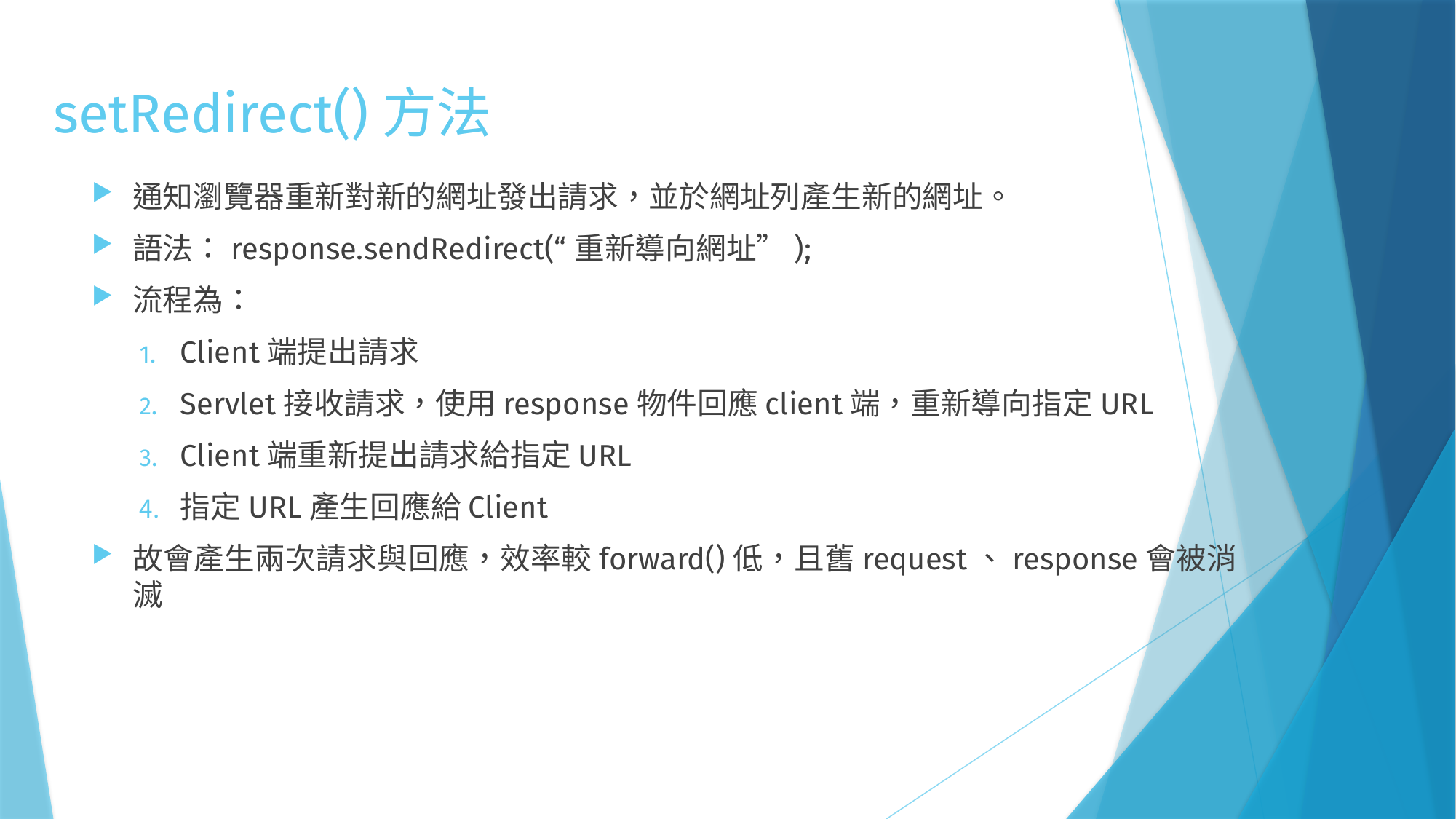

# setRedirect()方法
通知瀏覽器重新對新的網址發出請求，並於網址列產生新的網址。
語法：response.sendRedirect(“重新導向網址”);
流程為：
Client端提出請求
Servlet接收請求，使用response物件回應client端，重新導向指定URL
Client端重新提出請求給指定URL
指定URL產生回應給Client
故會產生兩次請求與回應，效率較forward()低，且舊request、response會被消滅